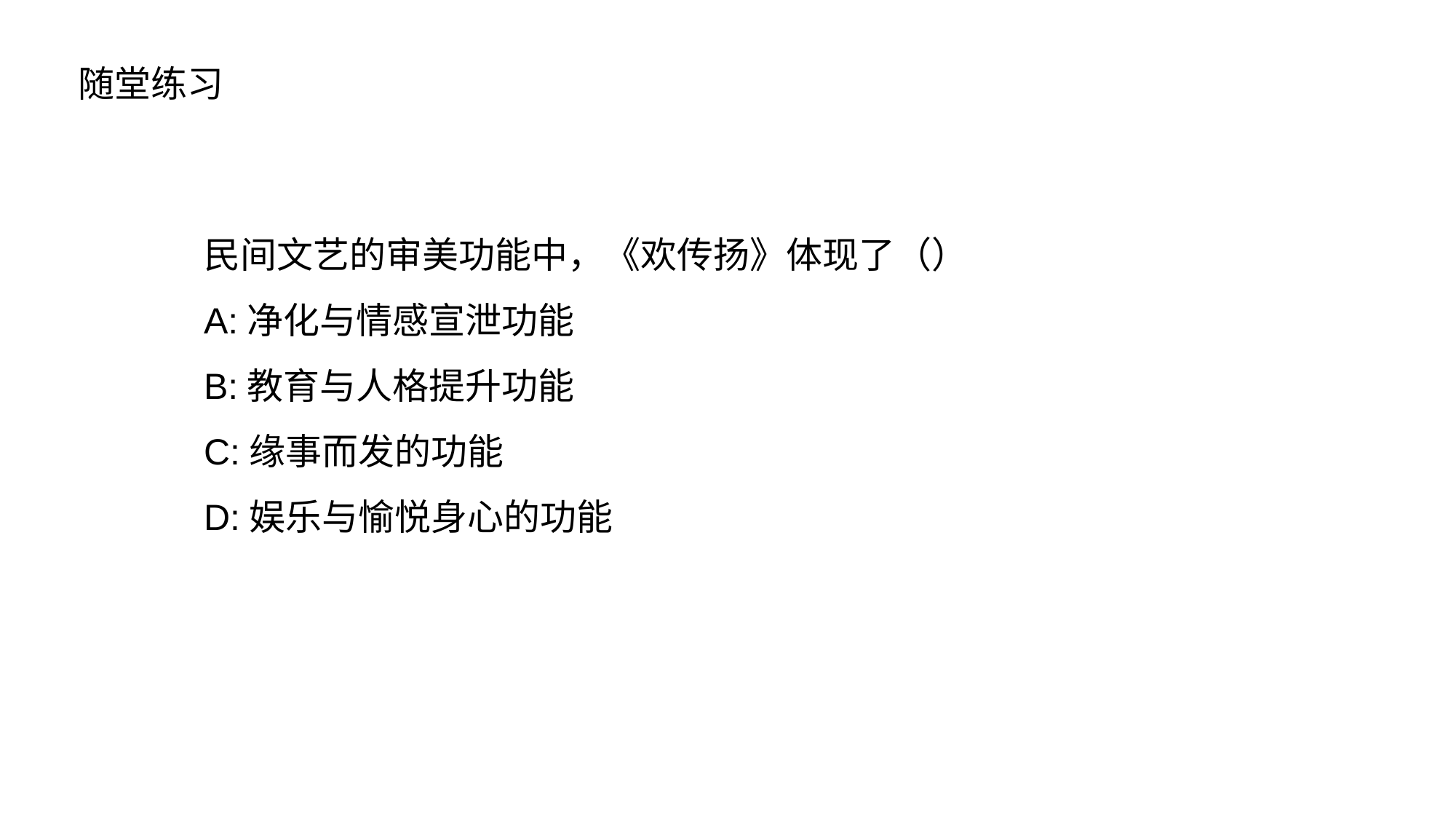

随堂练习
民间文艺的审美功能中，《欢传扬》体现了（）
A:净化与情感宣泄功能
B:教育与人格提升功能
C:缘事而发的功能
D:娱乐与愉悦身心的功能